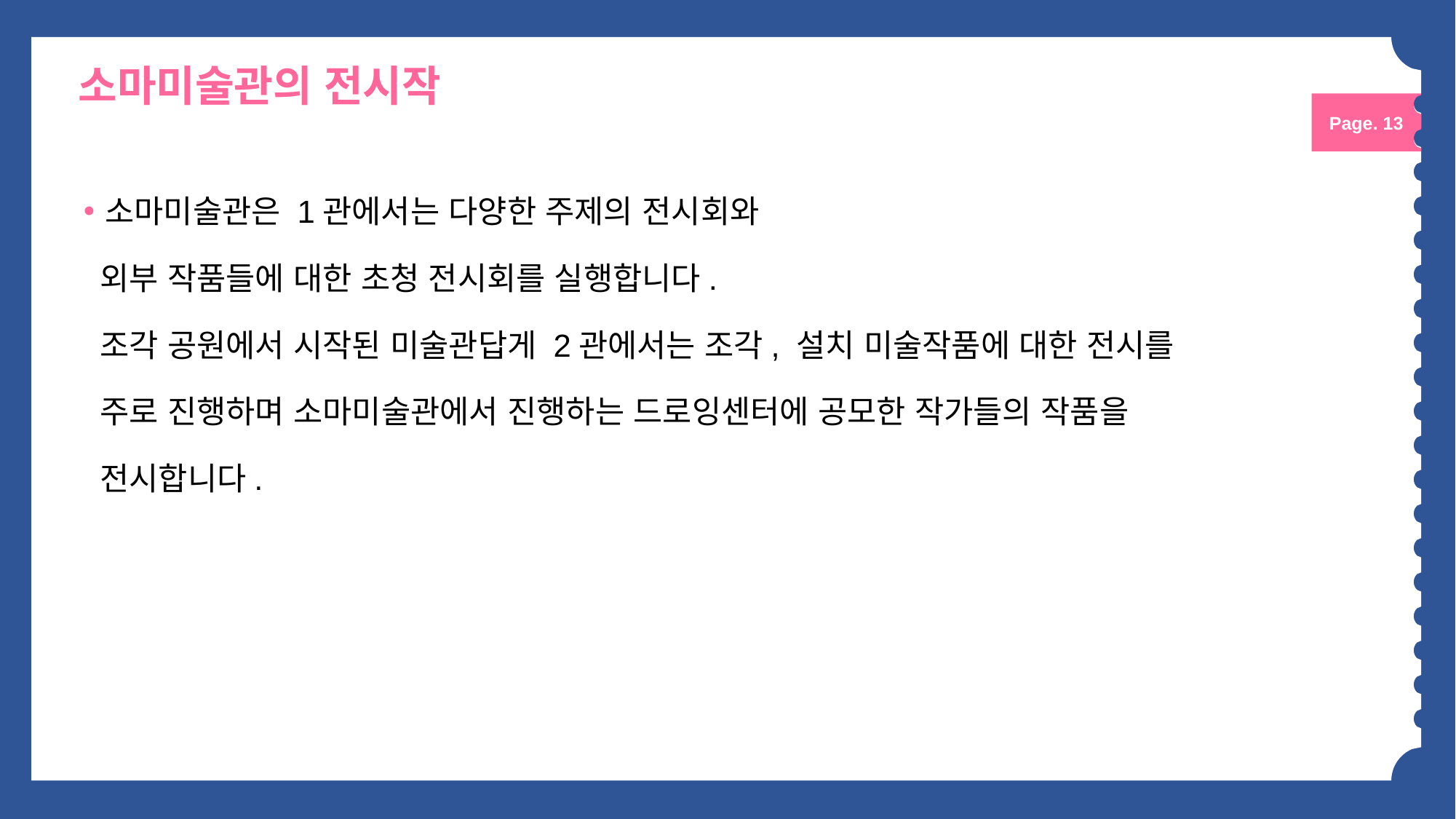

소마미술관의 전시작
Page. 13
소마미술관은 1관에서는 다양한 주제의 전시회와
 외부 작품들에 대한 초청 전시회를 실행합니다.
 조각 공원에서 시작된 미술관답게 2관에서는 조각, 설치 미술작품에 대한 전시를
 주로 진행하며 소마미술관에서 진행하는 드로잉센터에 공모한 작가들의 작품을
 전시합니다.